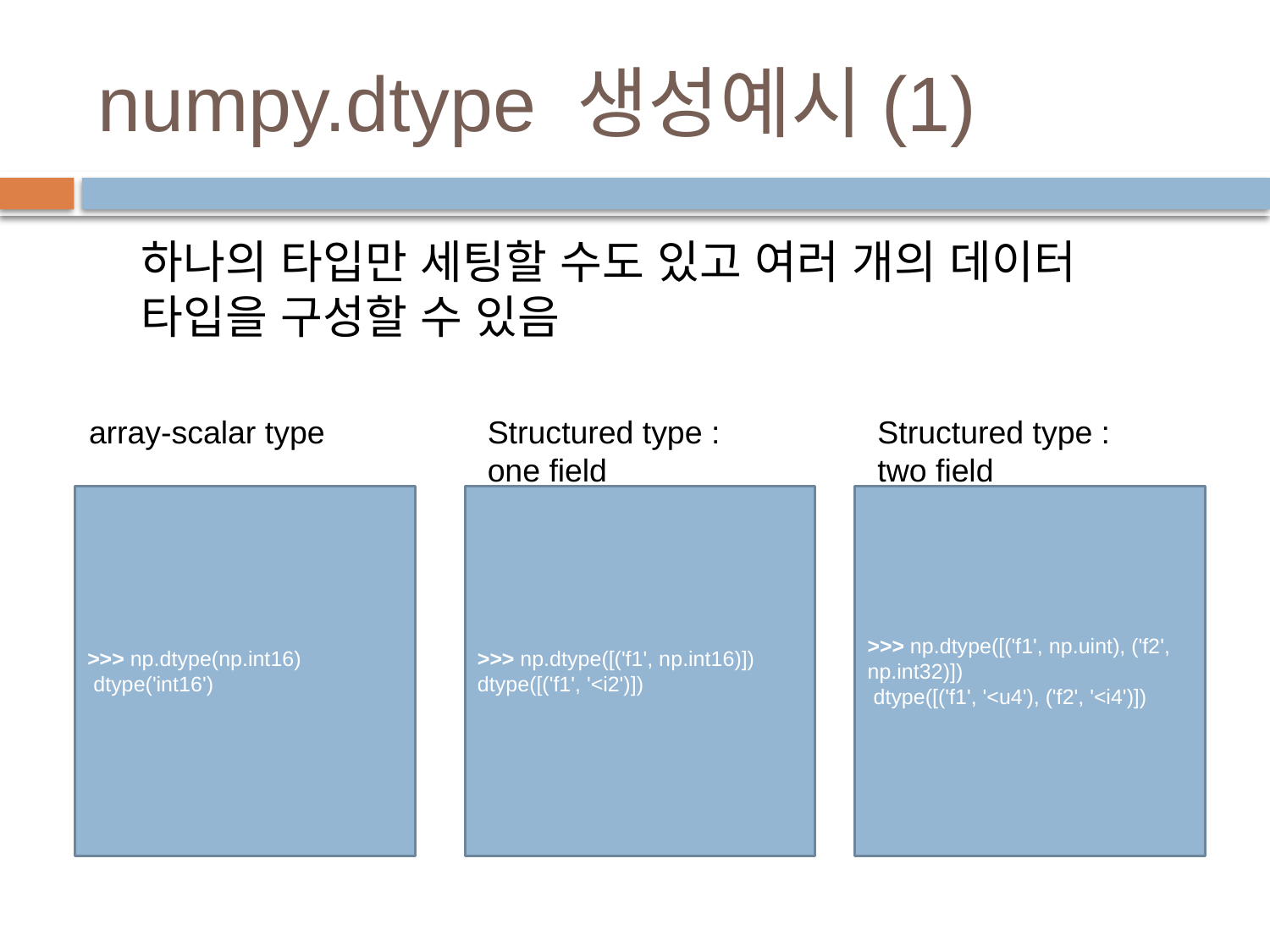

# numpy.dtype 생성예시(1)
하나의 타입만 세팅할 수도 있고 여러 개의 데이터 타입을 구성할 수 있음
array-scalar type
Structured type :  one field
Structured type :  two field
>>> np.dtype(np.int16)
 dtype('int16')
>>> np.dtype([('f1', np.int16)])
dtype([('f1', '<i2')])
>>> np.dtype([('f1', np.uint), ('f2', np.int32)])
 dtype([('f1', '<u4'), ('f2', '<i4')])